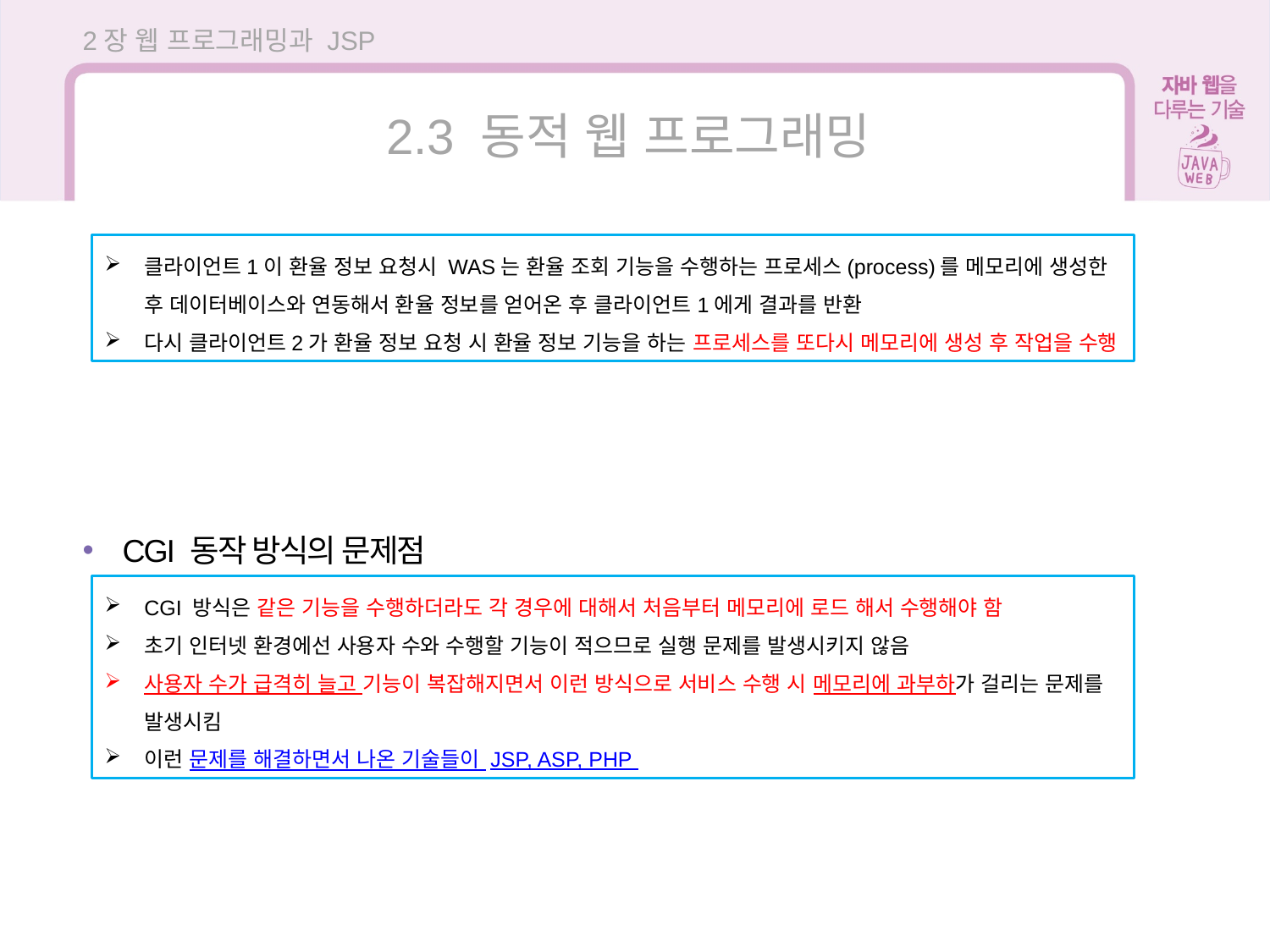

2장 웹 프로그래밍과 JSP
2.3 동적 웹 프로그래밍
클라이언트1이 환율 정보 요청시 WAS는 환율 조회 기능을 수행하는 프로세스(process)를 메모리에 생성한 후 데이터베이스와 연동해서 환율 정보를 얻어온 후 클라이언트1에게 결과를 반환
다시 클라이언트2가 환율 정보 요청 시 환율 정보 기능을 하는 프로세스를 또다시 메모리에 생성 후 작업을 수행
CGI 동작 방식의 문제점
CGI 방식은 같은 기능을 수행하더라도 각 경우에 대해서 처음부터 메모리에 로드 해서 수행해야 함
초기 인터넷 환경에선 사용자 수와 수행할 기능이 적으므로 실행 문제를 발생시키지 않음
사용자 수가 급격히 늘고 기능이 복잡해지면서 이런 방식으로 서비스 수행 시 메모리에 과부하가 걸리는 문제를 발생시킴
이런 문제를 해결하면서 나온 기술들이 JSP, ASP, PHP